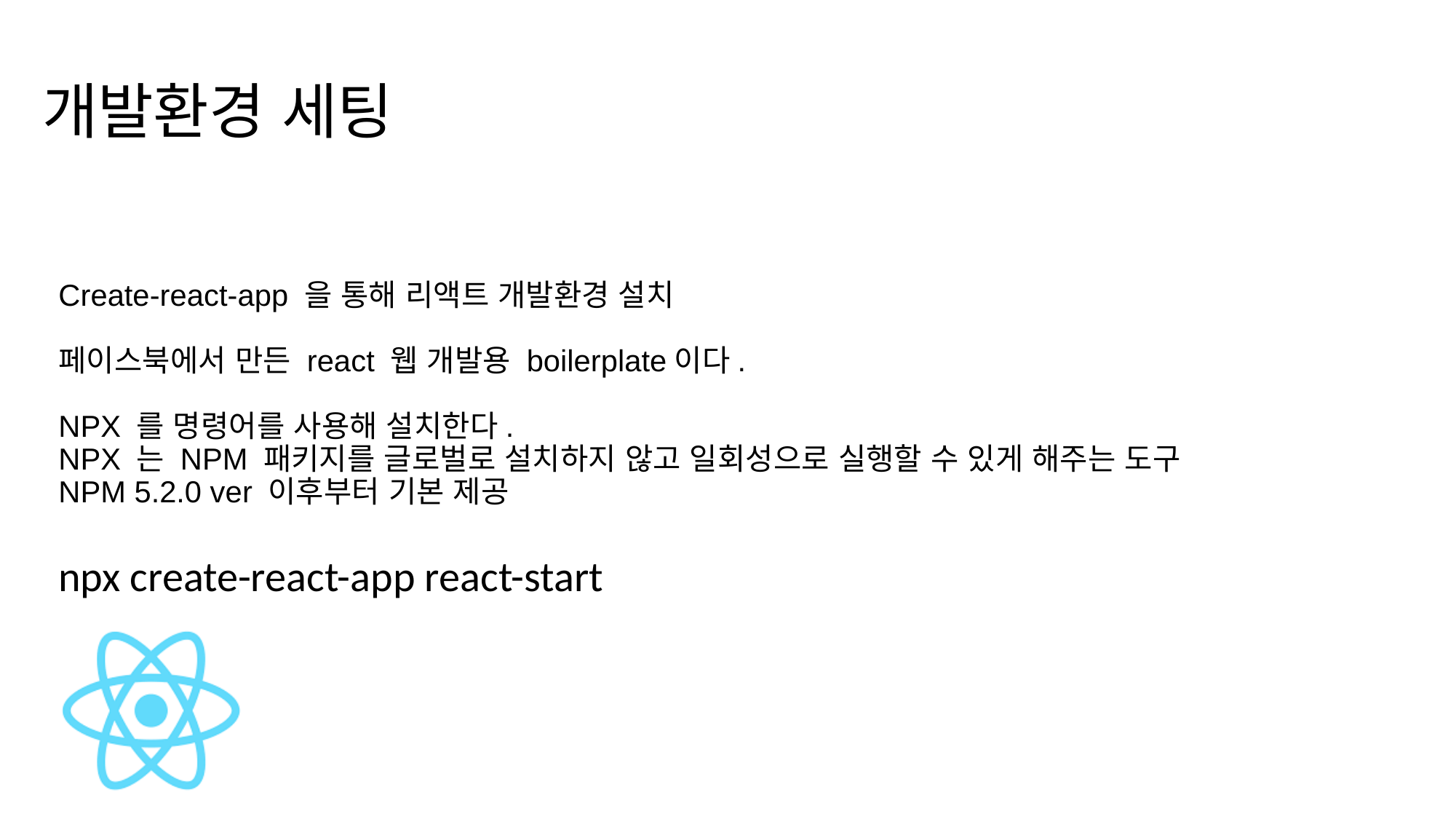

개발환경 세팅

Create-react-app 을 통해 리액트 개발환경 설치

페이스북에서 만든 react 웹 개발용 boilerplate이다.

NPX 를 명령어를 사용해 설치한다.
NPX 는 NPM 패키지를 글로벌로 설치하지 않고 일회성으로 실행할 수 있게 해주는 도구
NPM 5.2.0 ver 이후부터 기본 제공

npx create-react-app react-start